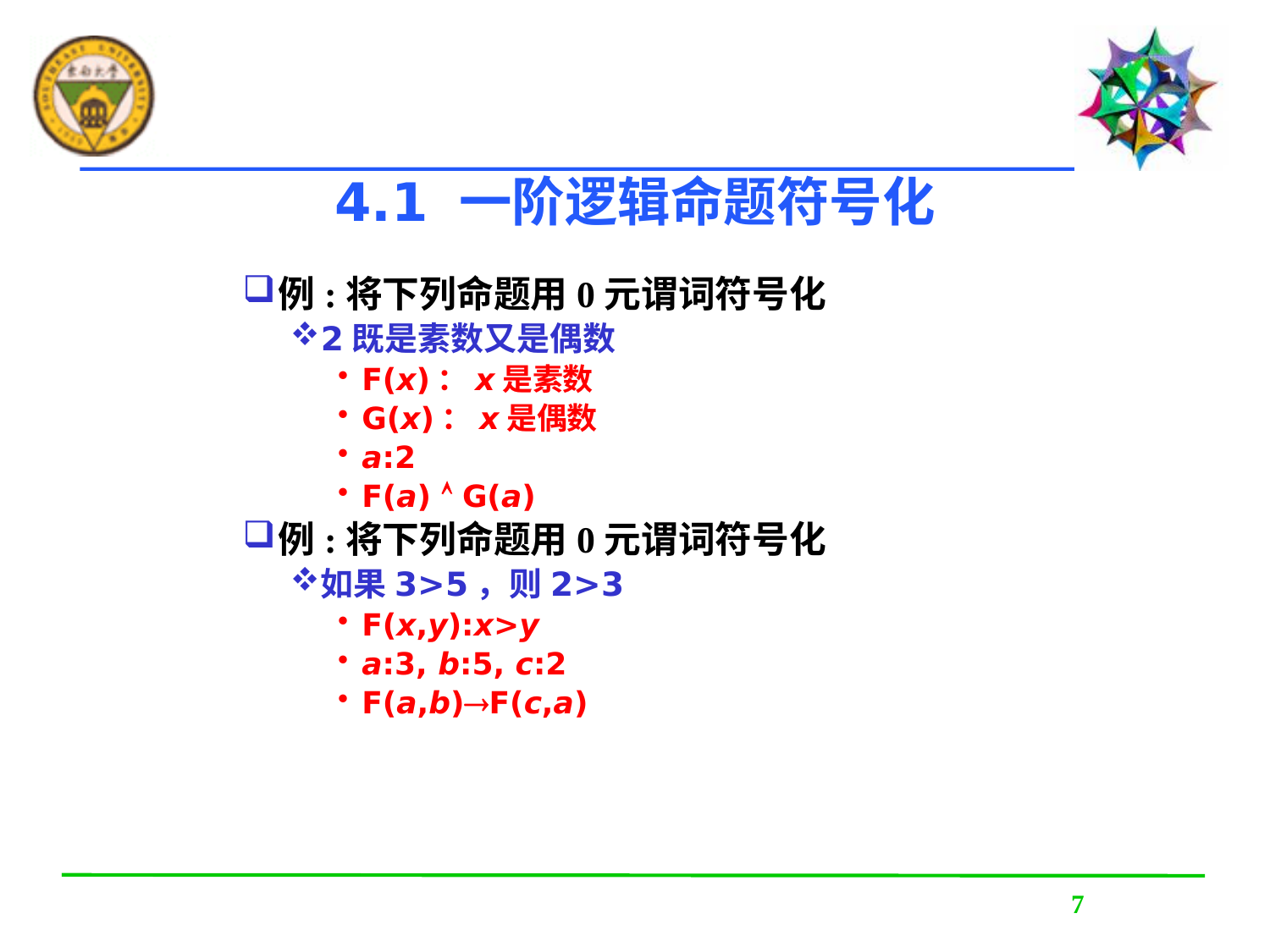

4.1 一阶逻辑命题符号化
例:将下列命题用0元谓词符号化
2既是素数又是偶数
F(x)：x是素数
G(x)：x是偶数
a:2
F(a) ∧ G(a)
例:将下列命题用0元谓词符号化
如果3>5，则2>3
F(x,y):x>y
a:3, b:5, c:2
F(a,b)→F(c,a)